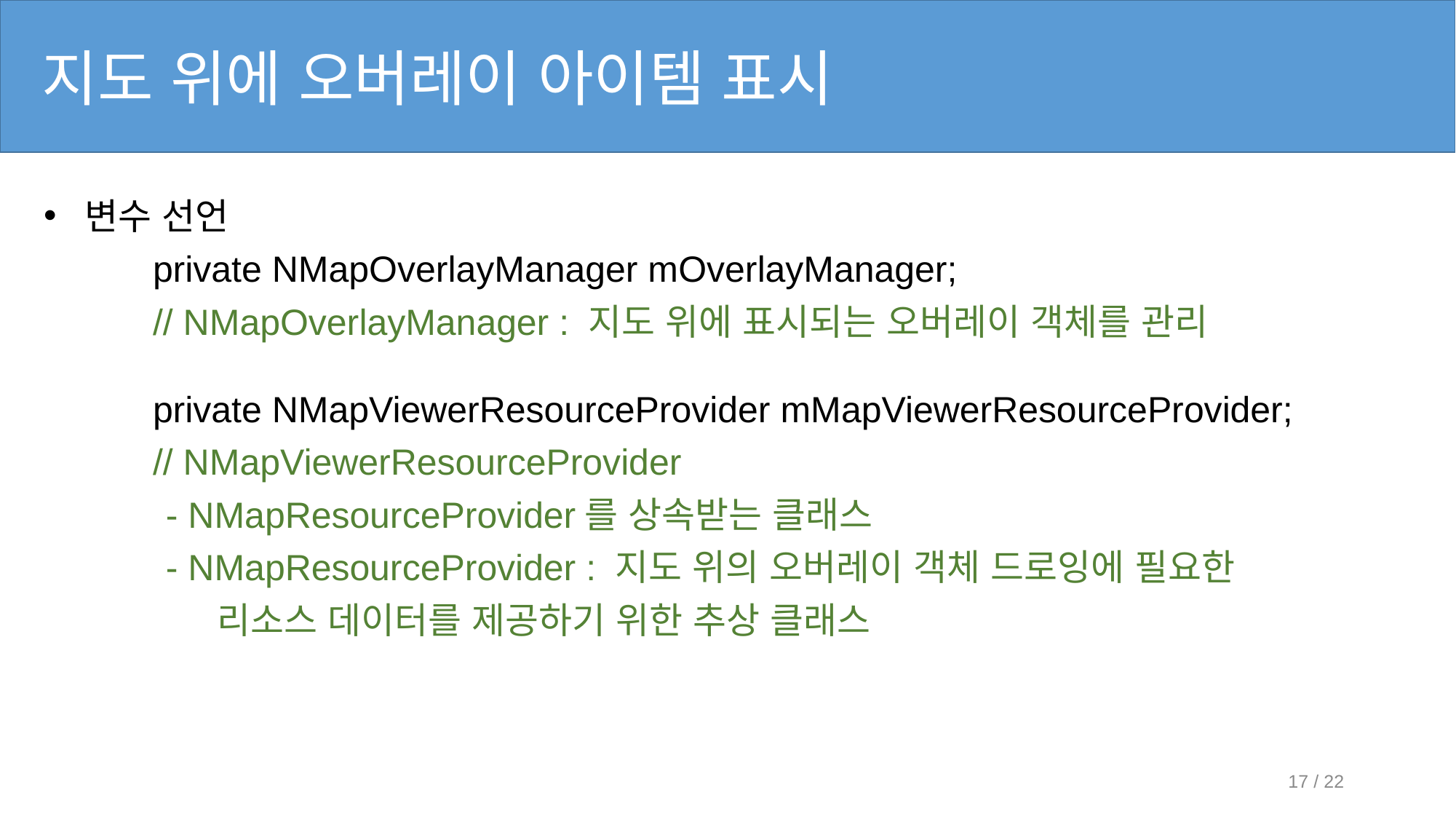

지도 위에 오버레이 아이템 표시
변수 선언

	private NMapOverlayManager mOverlayManager;

	// NMapOverlayManager : 지도 위에 표시되는 오버레이 객체를 관리

	private NMapViewerResourceProvider mMapViewerResourceProvider;

	// NMapViewerResourceProvider

            - NMapResourceProvider를 상속받는 클래스

            - NMapResourceProvider : 지도 위의 오버레이 객체 드로잉에 필요한

	      리소스 데이터를 제공하기 위한 추상 클래스

17 / 22